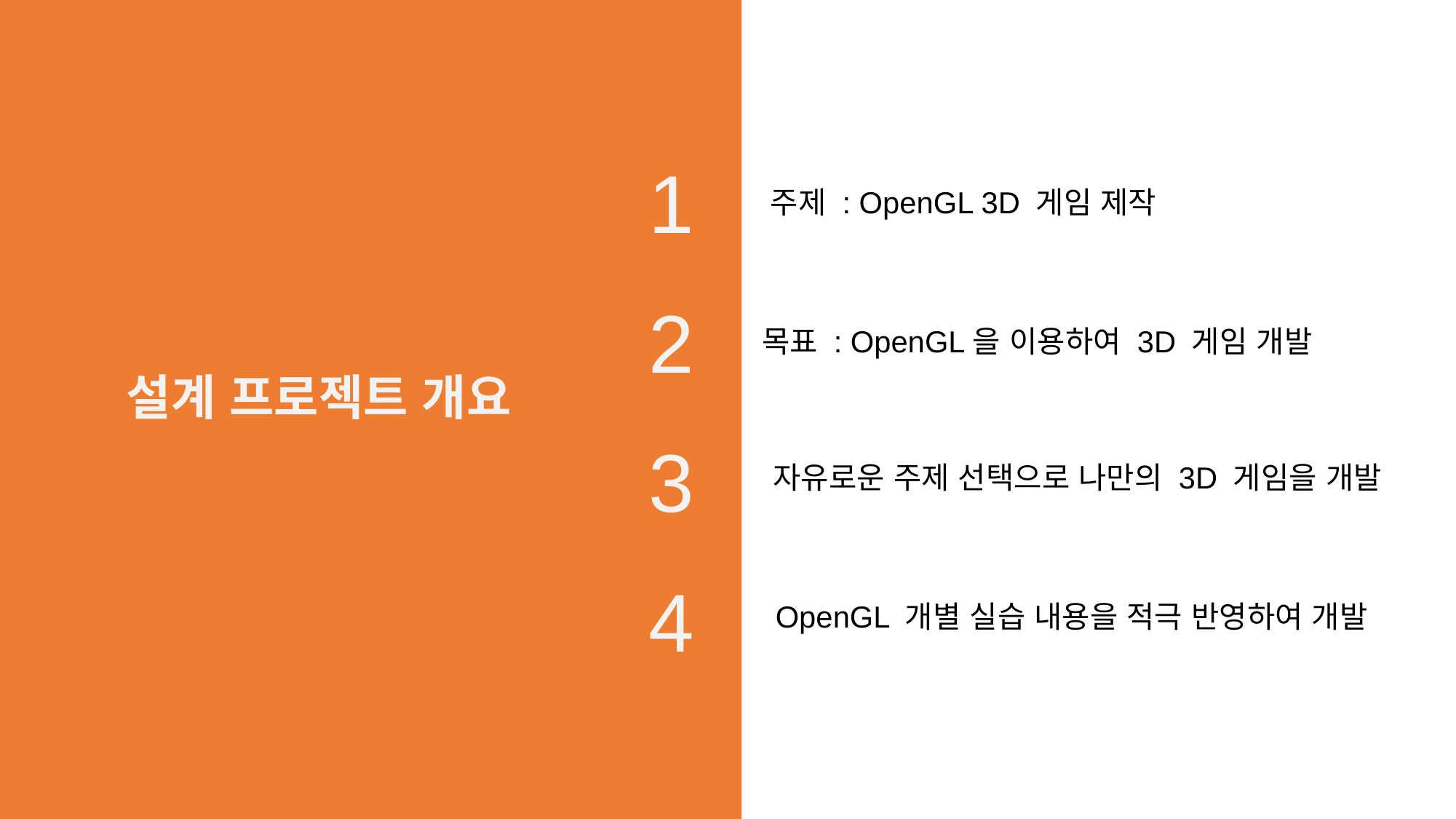

1
주제 : OpenGL 3D 게임 제작
2
목표 : OpenGL을 이용하여 3D 게임 개발
설계 프로젝트 개요
3
자유로운 주제 선택으로 나만의 3D 게임을 개발
4
OpenGL 개별 실습 내용을 적극 반영하여 개발